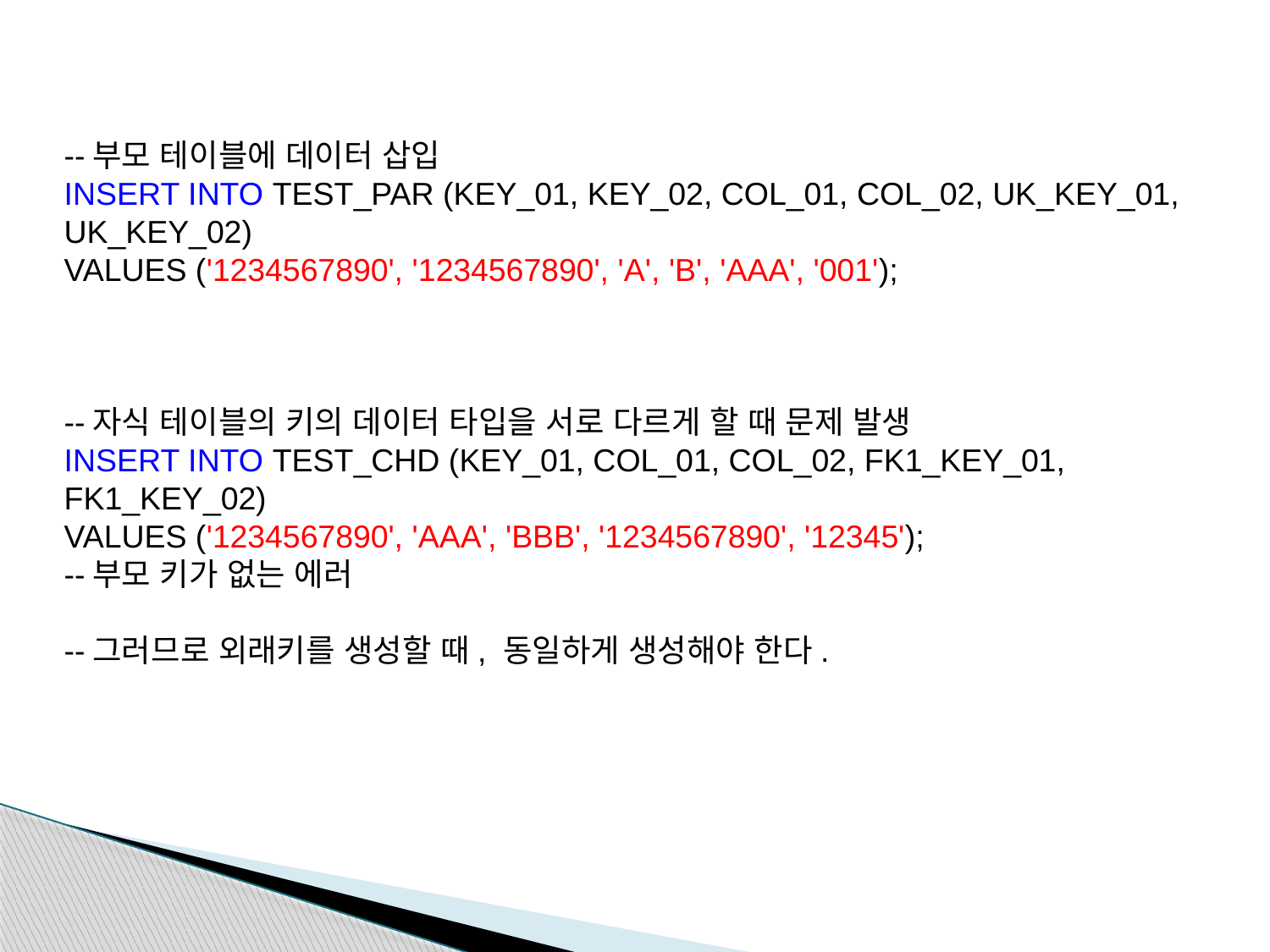

--부모 테이블에 데이터 삽입
INSERT INTO TEST_PAR (KEY_01, KEY_02, COL_01, COL_02, UK_KEY_01, UK_KEY_02)
VALUES ('1234567890', '1234567890', 'A', 'B', 'AAA', '001');

--자식 테이블의 키의 데이터 타입을 서로 다르게 할 때 문제 발생
INSERT INTO TEST_CHD (KEY_01, COL_01, COL_02, FK1_KEY_01, FK1_KEY_02)
VALUES ('1234567890', 'AAA', 'BBB', '1234567890', '12345');
--부모 키가 없는 에러

--그러므로 외래키를 생성할 때, 동일하게 생성해야 한다.